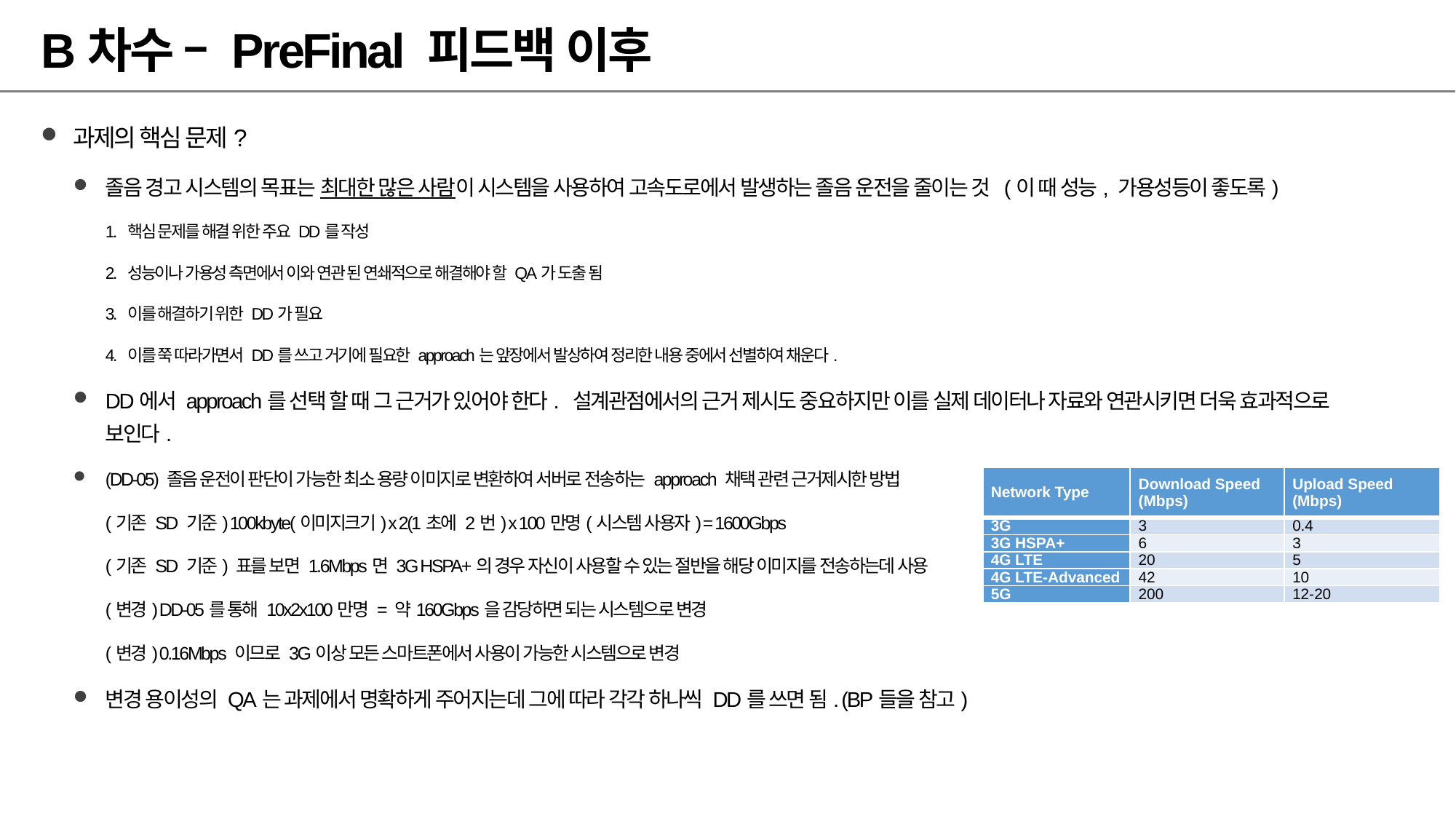

# B차수 – PreFinal 피드백 이후
과제의 핵심 문제?
졸음 경고 시스템의 목표는 최대한 많은 사람이 시스템을 사용하여 고속도로에서 발생하는 졸음 운전을 줄이는 것  (이 때 성능, 가용성등이 좋도록)
1.  핵심 문제를 해결 위한 주요 DD를 작성
2.  성능이나 가용성 측면에서 이와 연관 된 연쇄적으로 해결해야 할 QA가 도출 됨
3.  이를 해결하기 위한 DD가 필요
4.  이를 쭉 따라가면서 DD를 쓰고 거기에 필요한 approach는 앞장에서 발상하여 정리한 내용 중에서 선별하여 채운다.
DD에서 approach를 선택 할 때 그 근거가 있어야 한다.  설계관점에서의 근거 제시도 중요하지만 이를 실제 데이터나 자료와 연관시키면 더욱 효과적으로 보인다.
(DD-05) 졸음 운전이 판단이 가능한 최소 용량 이미지로 변환하여 서버로 전송하는 approach 채택 관련 근거제시한 방법
(기존 SD 기준) 100kbyte(이미지크기) x 2(1초에 2번) x 100만명(시스템 사용자) = 1600Gbps
(기존 SD 기준) 표를 보면 1.6Mbps면 3G HSPA+의 경우 자신이 사용할 수 있는 절반을 해당 이미지를 전송하는데 사용
(변경) DD-05를 통해 10x2x100만명 = 약160Gbps을 감당하면 되는 시스템으로 변경
(변경) 0.16Mbps 이므로 3G이상 모든 스마트폰에서 사용이 가능한 시스템으로 변경
변경 용이성의 QA는 과제에서 명확하게 주어지는데 그에 따라 각각 하나씩 DD를 쓰면 됨. (BP들을 참고)

| Network Type | Download Speed (Mbps) | Upload Speed (Mbps) |
| --- | --- | --- |
| 3G | 3 | 0.4 |
| 3G HSPA+ | 6 | 3 |
| 4G LTE | 20 | 5 |
| 4G LTE-Advanced | 42 | 10 |
| 5G | 200 | 12-20 |